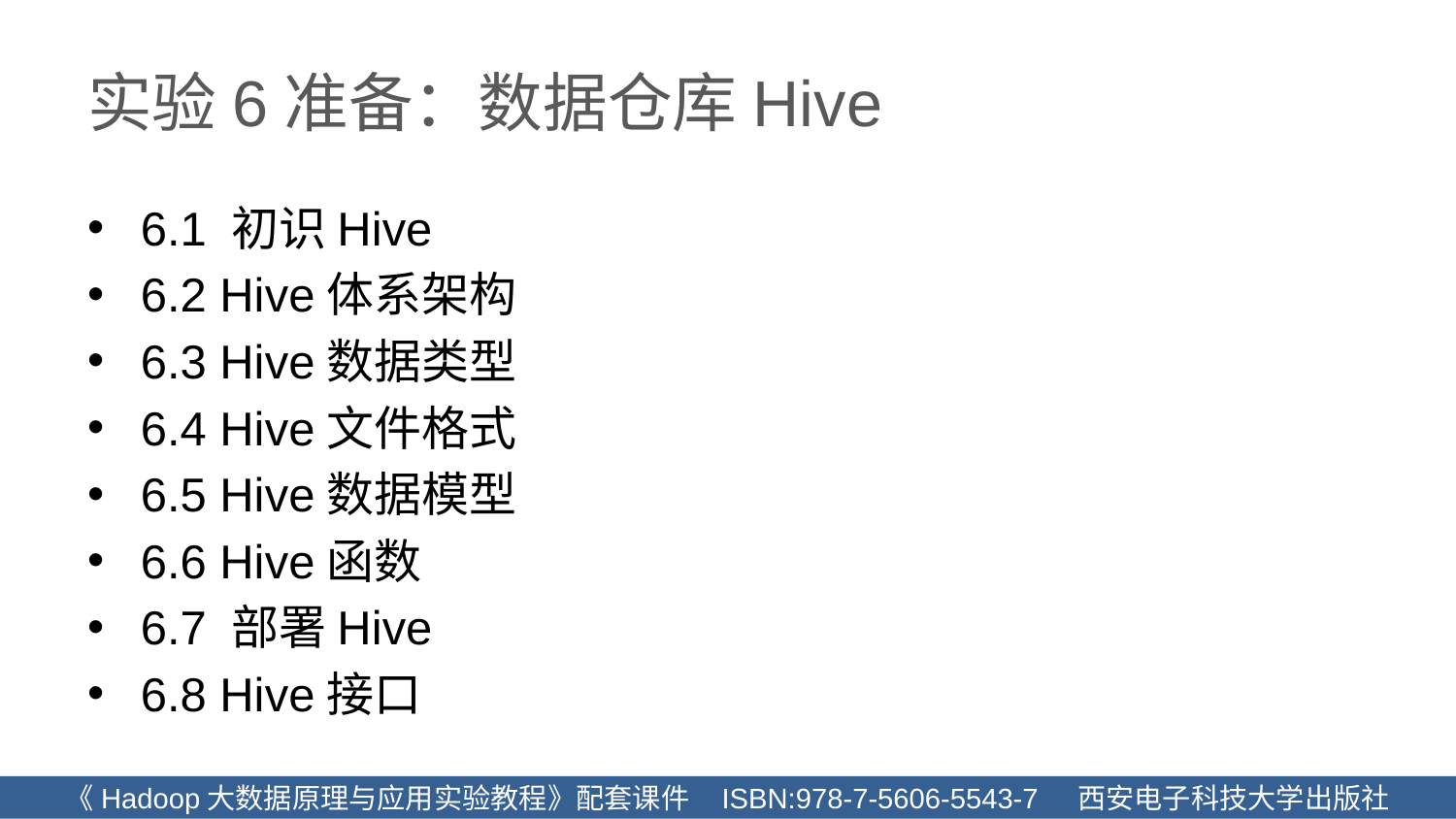

# 实验6准备：数据仓库Hive
6.1 初识Hive
6.2 Hive体系架构
6.3 Hive数据类型
6.4 Hive文件格式
6.5 Hive数据模型
6.6 Hive函数
6.7 部署Hive
6.8 Hive接口